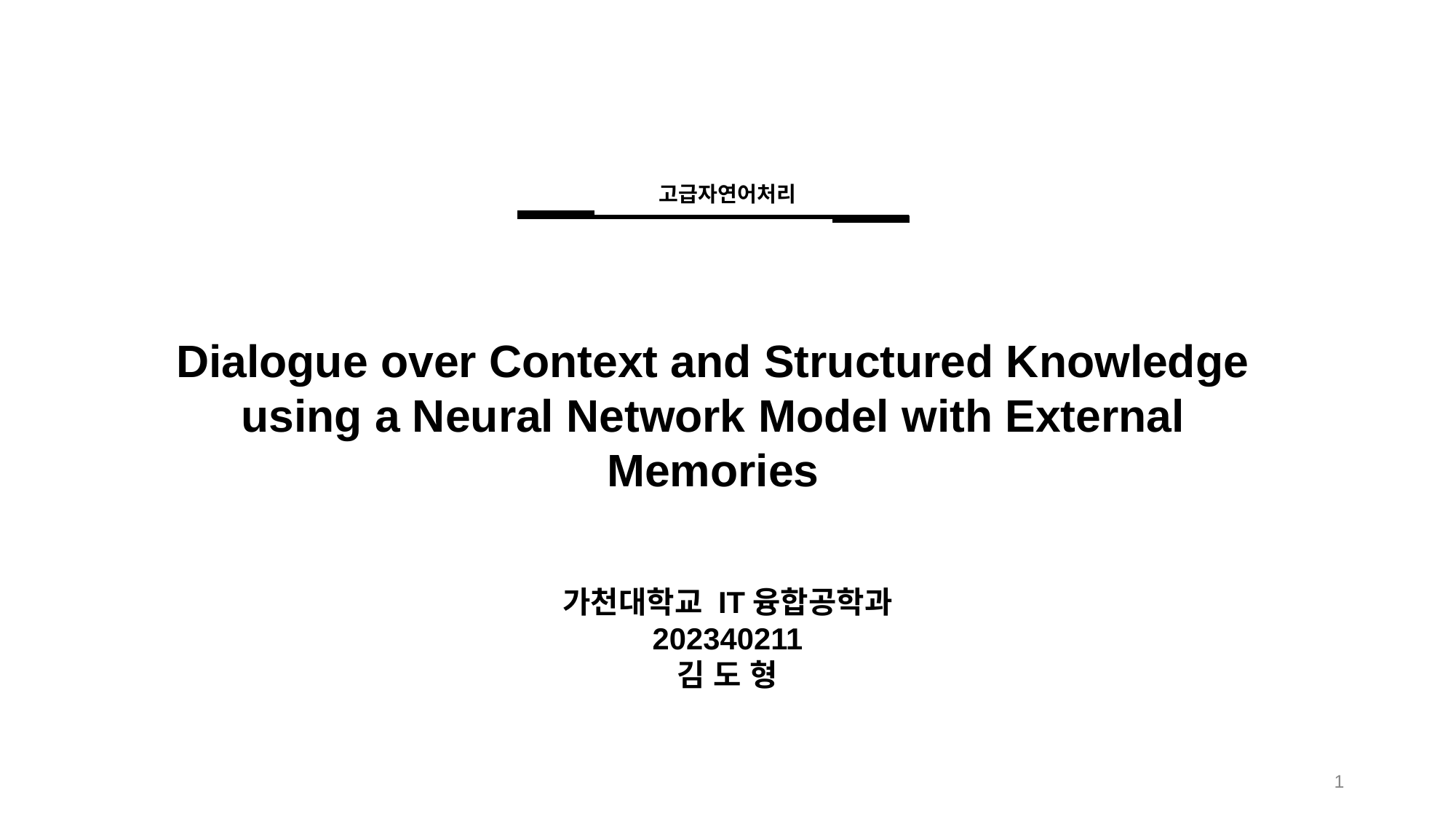

고급자연어처리

Dialogue over Context and Structured Knowledge using a Neural Network Model with External Memories
가천대학교 IT융합공학과
202340211
김 도 형
1